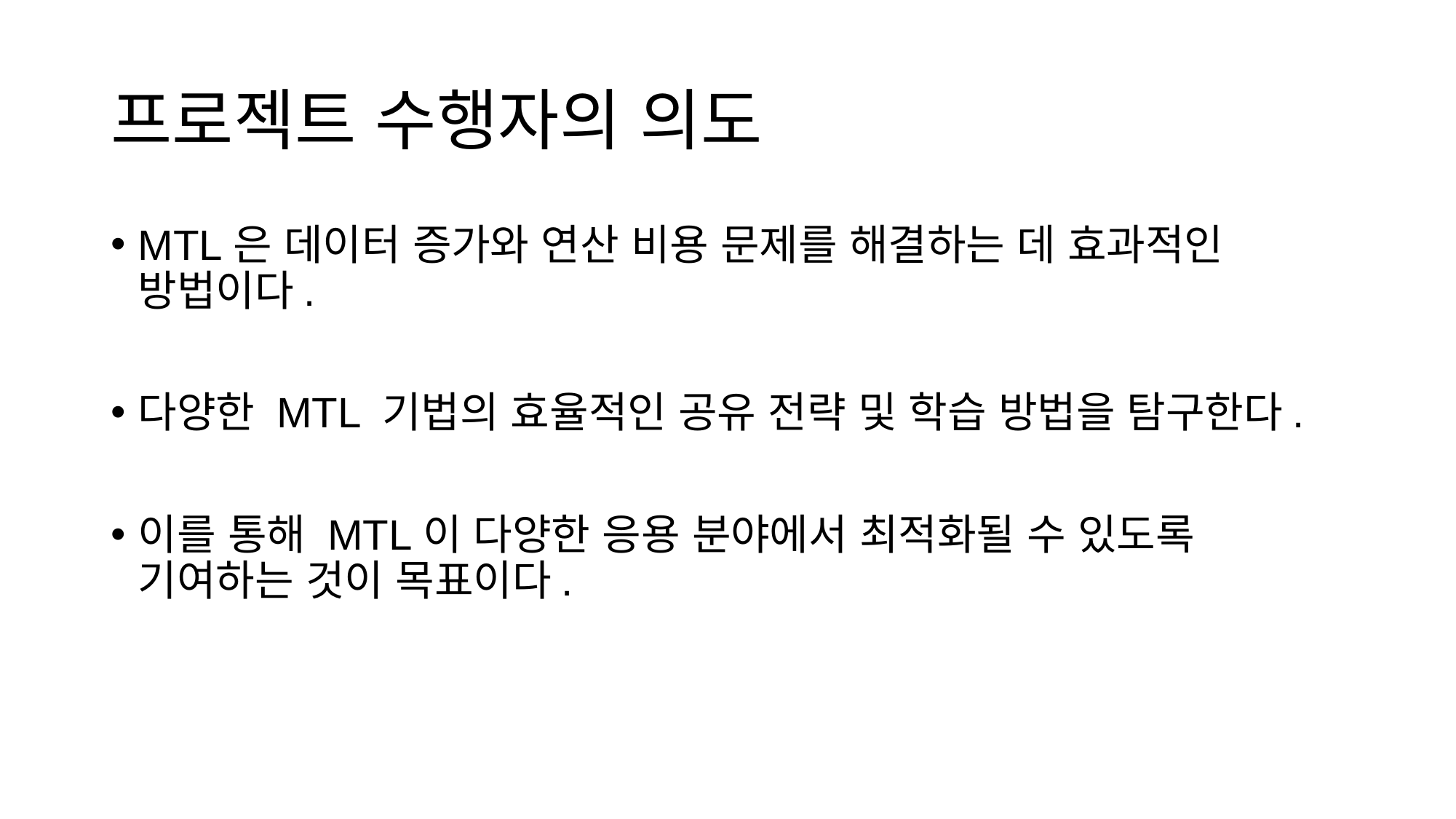

# 프로젝트 수행자의 의도
MTL은 데이터 증가와 연산 비용 문제를 해결하는 데 효과적인 방법이다.

다양한 MTL 기법의 효율적인 공유 전략 및 학습 방법을 탐구한다.

이를 통해 MTL이 다양한 응용 분야에서 최적화될 수 있도록 기여하는 것이 목표이다.